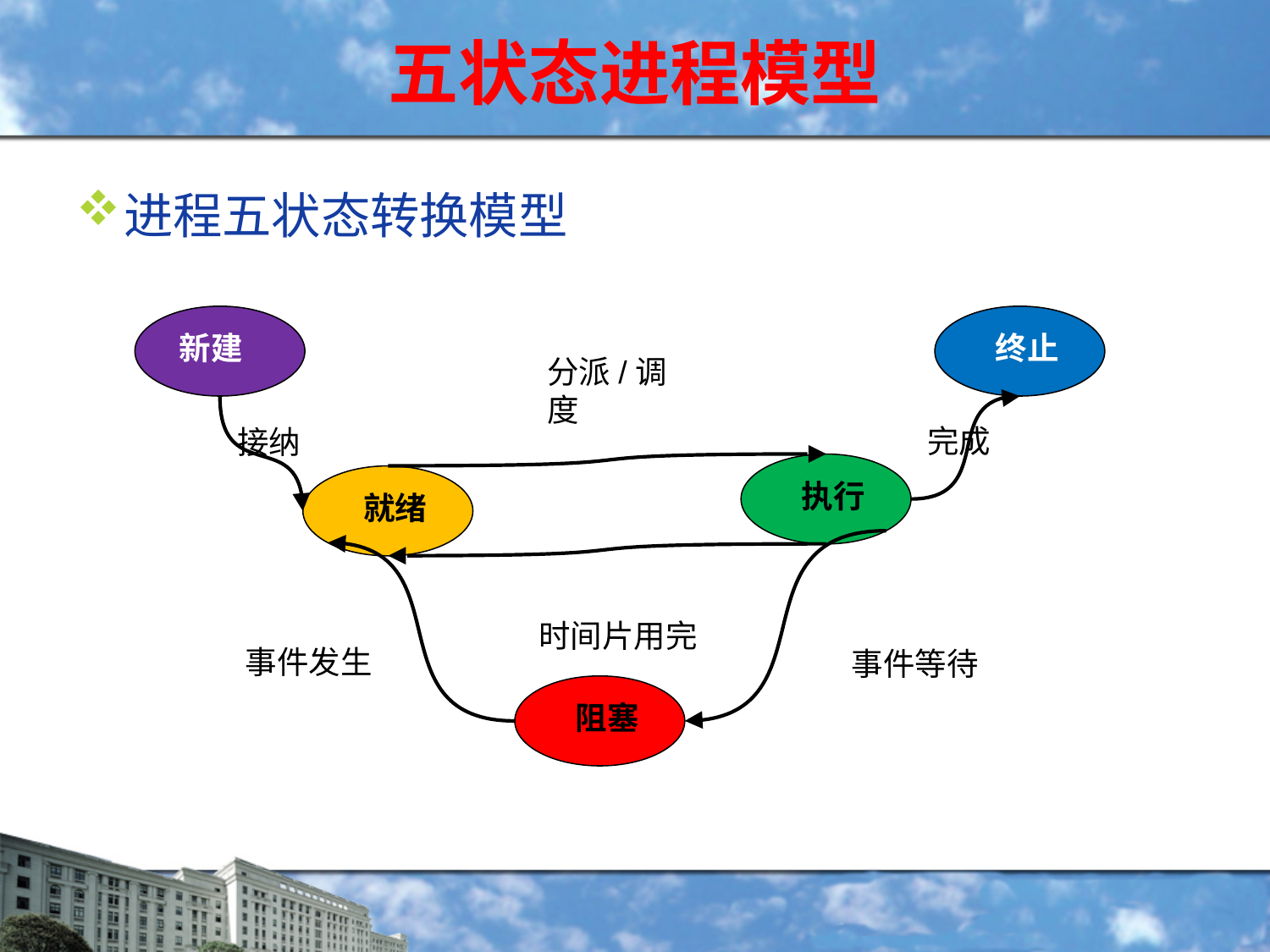

# 五状态进程模型
进程五状态转换模型

  新建

  终止
分派/调度
接纳

  执行

  就绪

   时间片用完
事件发生
事件等待

  阻塞
完成